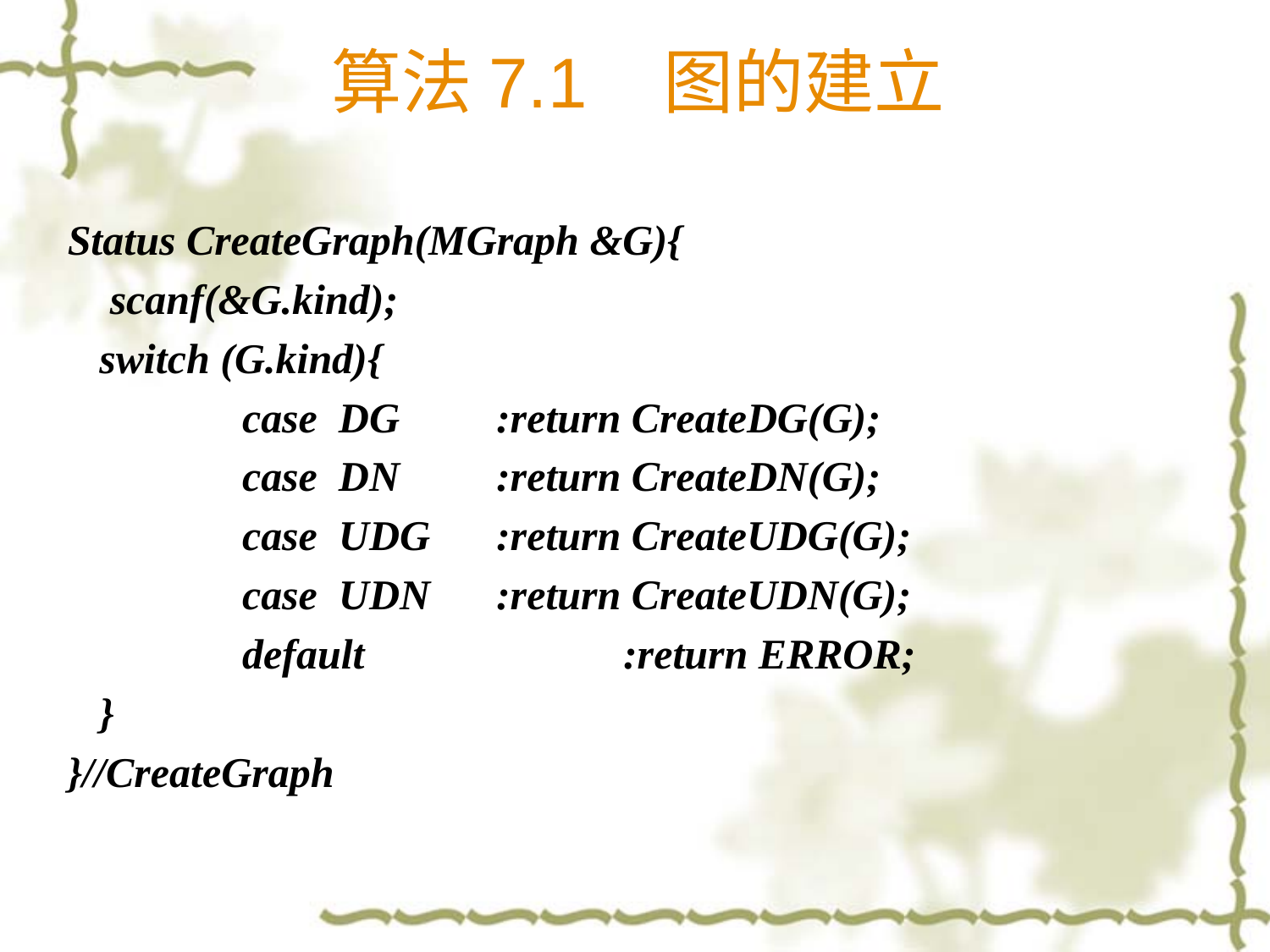

# 算法7.1   图的建立
Status CreateGraph(MGraph &G){
    scanf(&G.kind);
   switch (G.kind){
       	case  DG	:return CreateDG(G);
       	case  DN	:return CreateDN(G);
       	case  UDG	:return CreateUDG(G);
       	case  UDN	:return CreateUDN(G);
       	default 		:return ERROR;
   }
}//CreateGraph